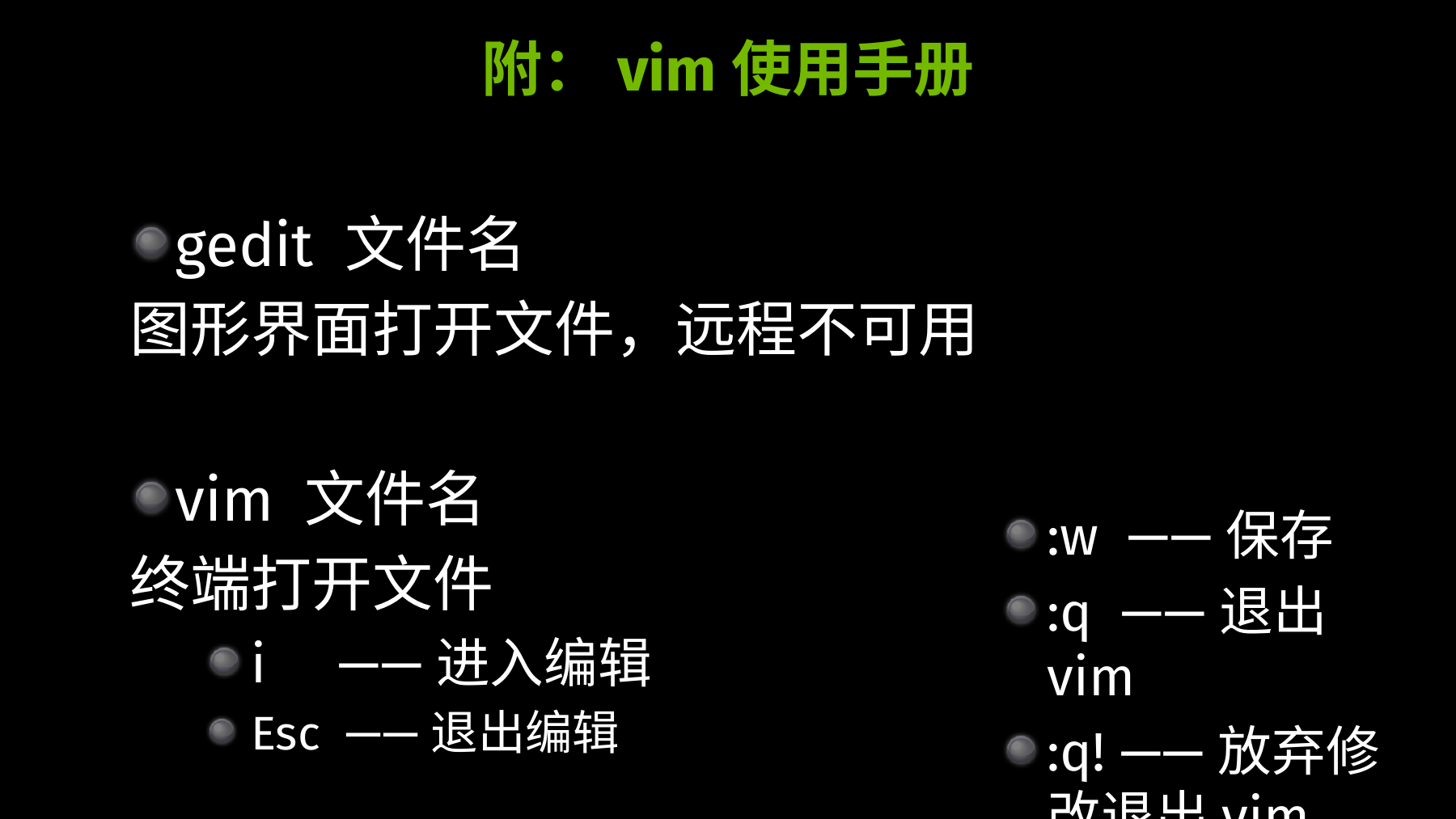

# 附：vim使用手册

:w  ——保存
:q  ——退出vim
:q! ——放弃修改退出vim

gedit 文件名
图形界面打开文件，远程不可用

vim 文件名
终端打开文件
i     ——进入编辑
Esc  ——退出编辑